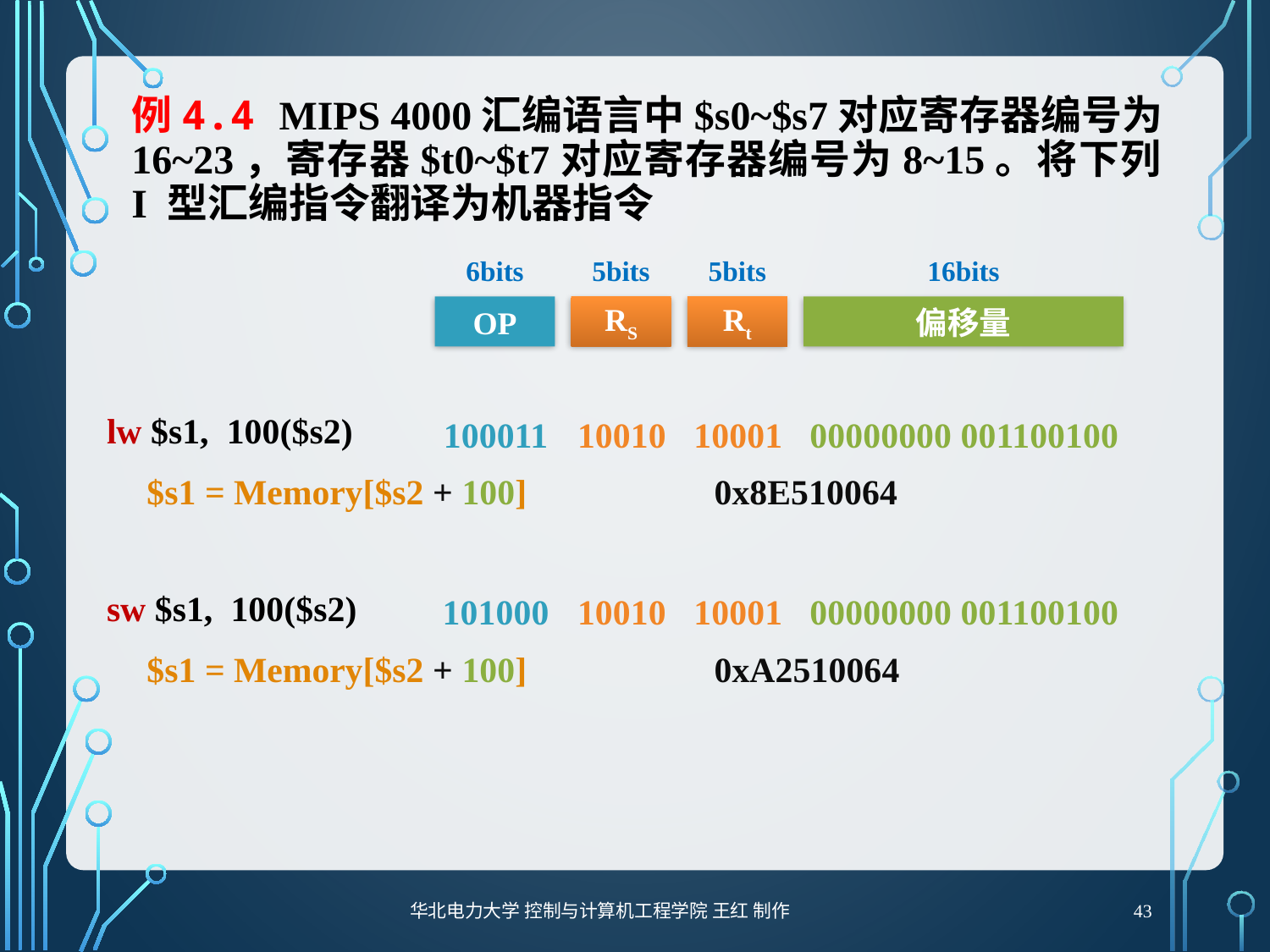

# 例4.4 MIPS 4000汇编语言中$s0~$s7对应寄存器编号为16~23，寄存器$t0~$t7对应寄存器编号为8~15。将下列 I 型汇编指令翻译为机器指令
6bits
5bits
5bits
16bits
OP
RS
Rt
偏移量
lw $s1,  100($s2)
100011
10010
10001
00000000 001100100
0x8E510064
$s1 = Memory[$s2 + 100]
sw $s1,  100($s2)
101000
10010
10001
00000000 001100100
0xA2510064
$s1 = Memory[$s2 + 100]
43
华北电力大学 控制与计算机工程学院 王红 制作